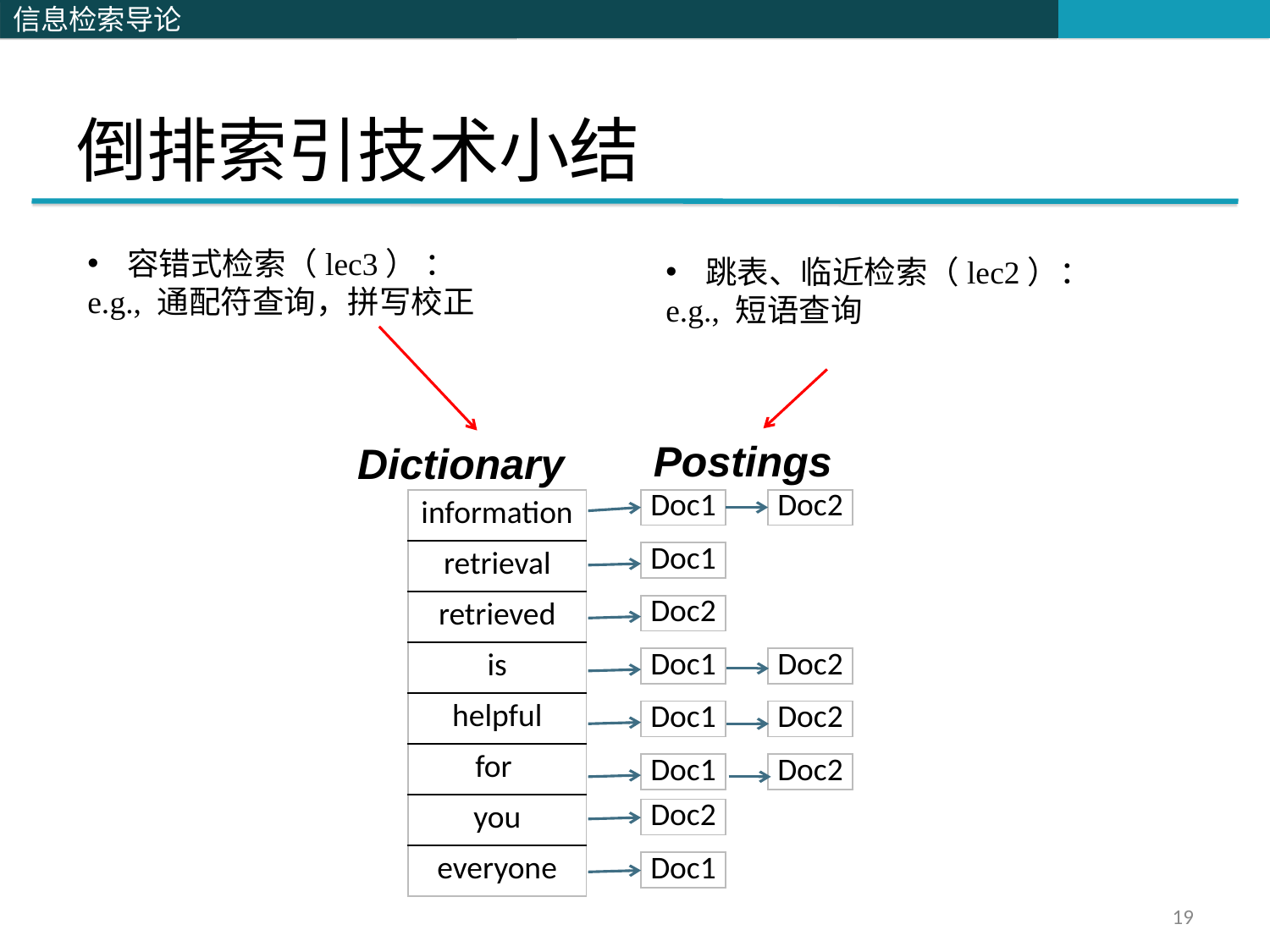

# 倒排索引技术小结
容错式检索（lec3） ：
e.g., 通配符查询，拼写校正
跳表、临近检索（lec2）：
e.g., 短语查询
Postings
Dictionary
| information |
| --- |
| retrieval |
| retrieved |
| is |
| helpful |
| for |
| you |
| everyone |
| Doc1 |
| --- |
| Doc2 |
| --- |
| Doc1 |
| --- |
| Doc2 |
| --- |
| Doc1 |
| --- |
| Doc2 |
| --- |
| Doc1 |
| --- |
| Doc2 |
| --- |
| Doc1 |
| --- |
| Doc2 |
| --- |
| Doc2 |
| --- |
| Doc1 |
| --- |
19